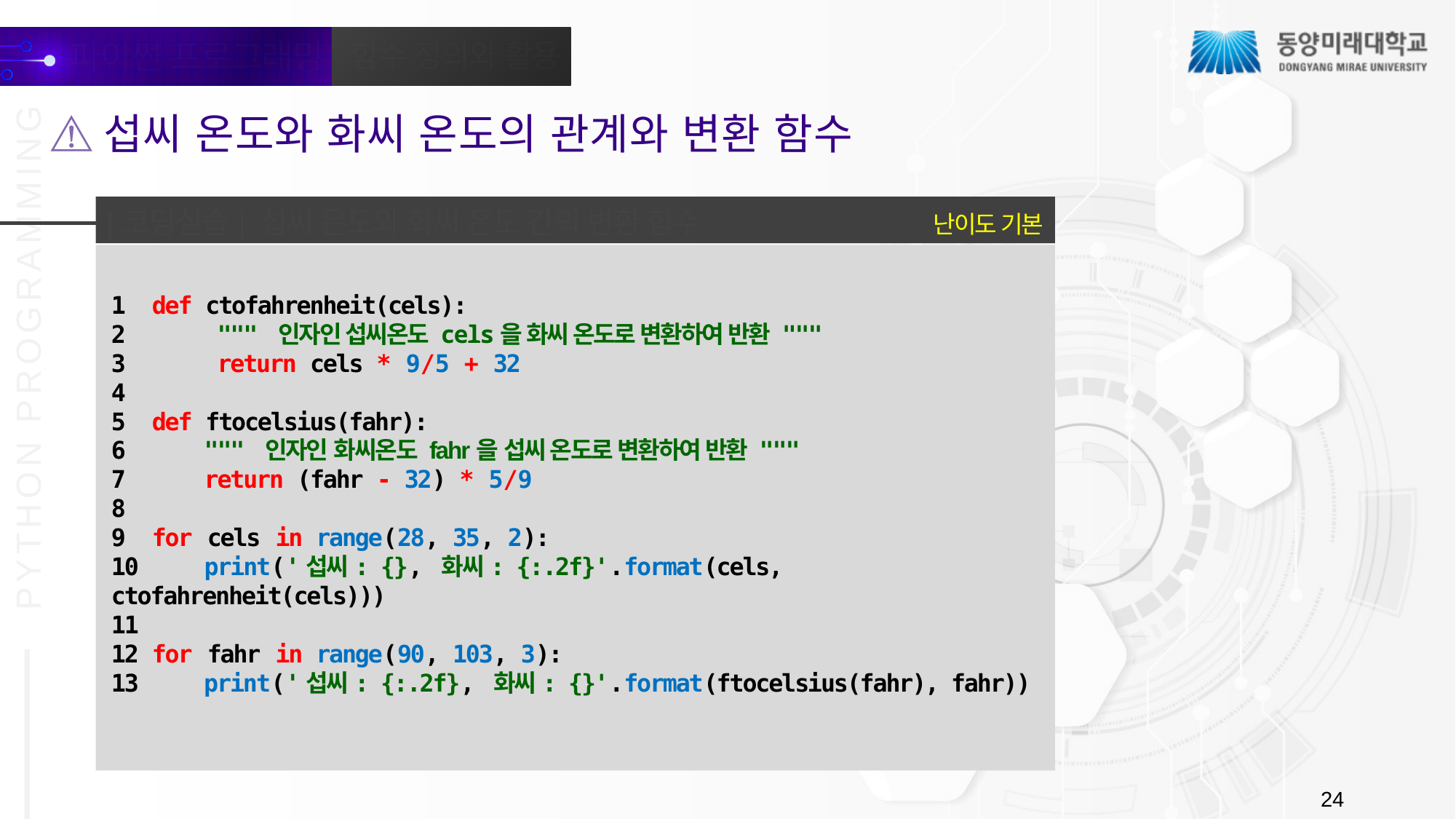

섭씨 온도와 화씨 온도의 관계와 변환 함수

난이도 기본
[코딩실습] 섭씨 온도와 화씨 온도 간의 변환 함수
1  def ctofahrenheit(cels):
2       """ 인자인 섭씨온도 cels을 화씨 온도로 변환하여 반환 """
3       return cels * 9/5 + 32
4
5  def ftocelsius(fahr):
6      """ 인자인 화씨온도 fahr을 섭씨 온도로 변환하여 반환 """
7      return (fahr - 32) * 5/9
8
9  for cels in range(28, 35, 2):
10     print('섭씨: {}, 화씨: {:.2f}'.format(cels, ctofahrenheit(cels)))
11
12 for fahr in range(90, 103, 3):
13     print('섭씨: {:.2f}, 화씨: {}'.format(ftocelsius(fahr), fahr))

24